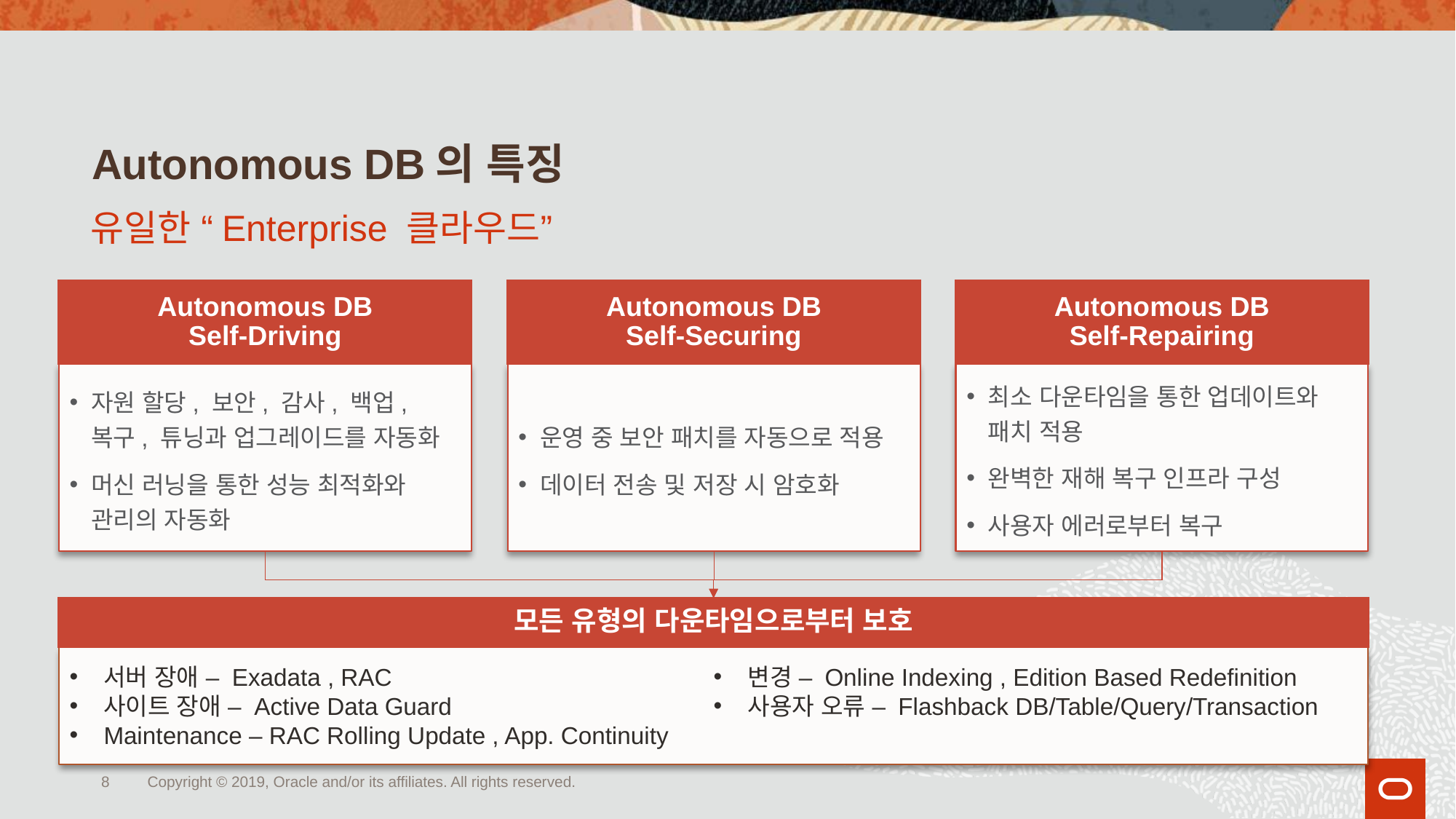

# Autonomous DB의 특징
유일한 “Enterprise 클라우드”
Autonomous DB
Self-Driving
Autonomous DB
Self-Securing
Autonomous DB
Self-Repairing
자원 할당, 보안, 감사, 백업, 복구, 튜닝과 업그레이드를 자동화
머신 러닝을 통한 성능 최적화와 관리의 자동화
운영 중 보안 패치를 자동으로 적용
데이터 전송 및 저장 시 암호화
최소 다운타임을 통한 업데이트와 패치 적용
완벽한 재해 복구 인프라 구성
사용자 에러로부터 복구
모든 유형의 다운타임으로부터 보호
서버 장애 – Exadata , RAC
사이트 장애 – Active Data Guard
Maintenance – RAC Rolling Update , App. Continuity
변경 – Online Indexing , Edition Based Redefinition
사용자 오류 – Flashback DB/Table/Query/Transaction
8
Copyright © 2019, Oracle and/or its affiliates. All rights reserved.